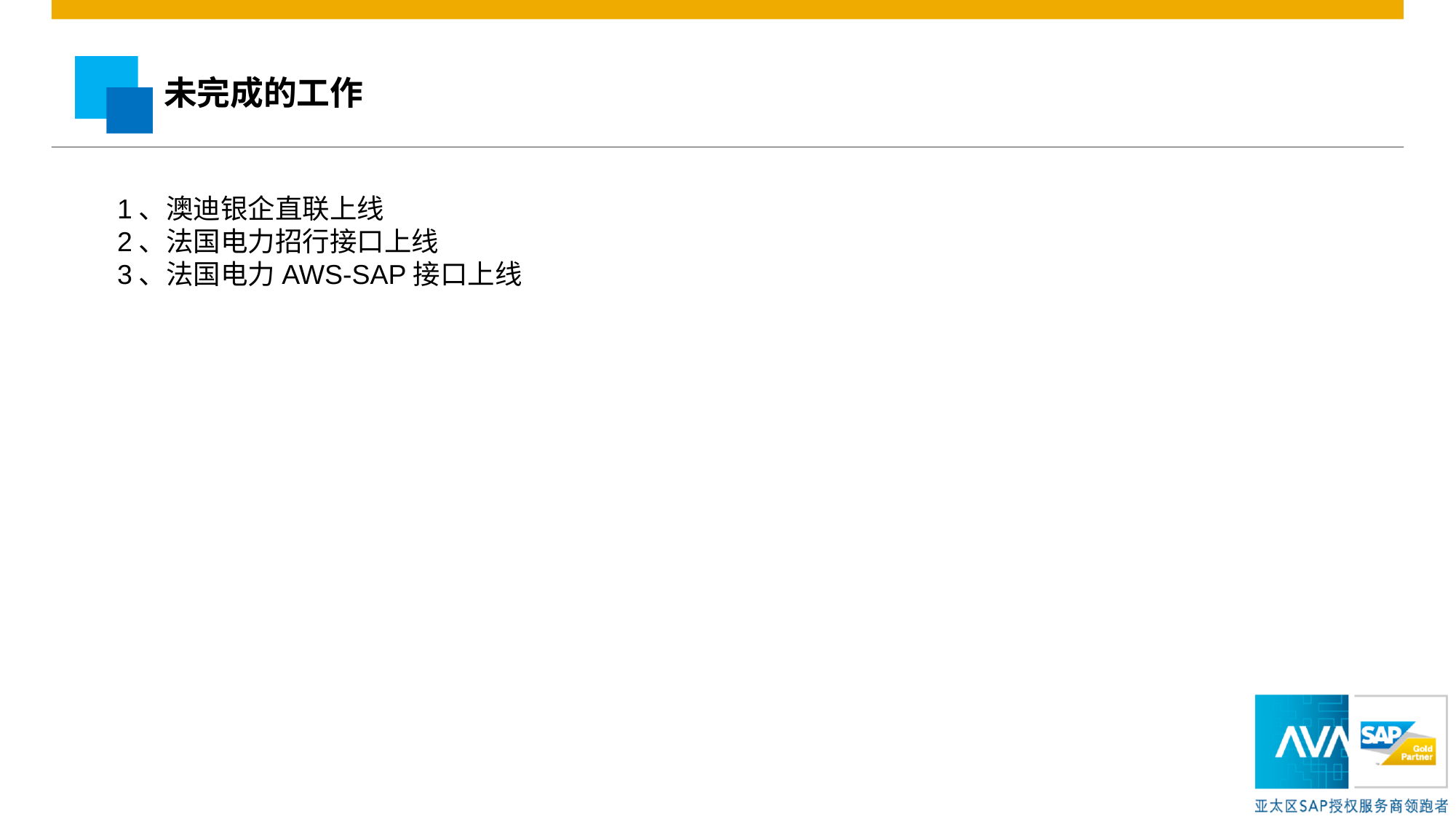

未完成的工作
1、澳迪银企直联上线
2、法国电力招行接口上线
3、法国电力AWS-SAP接口上线